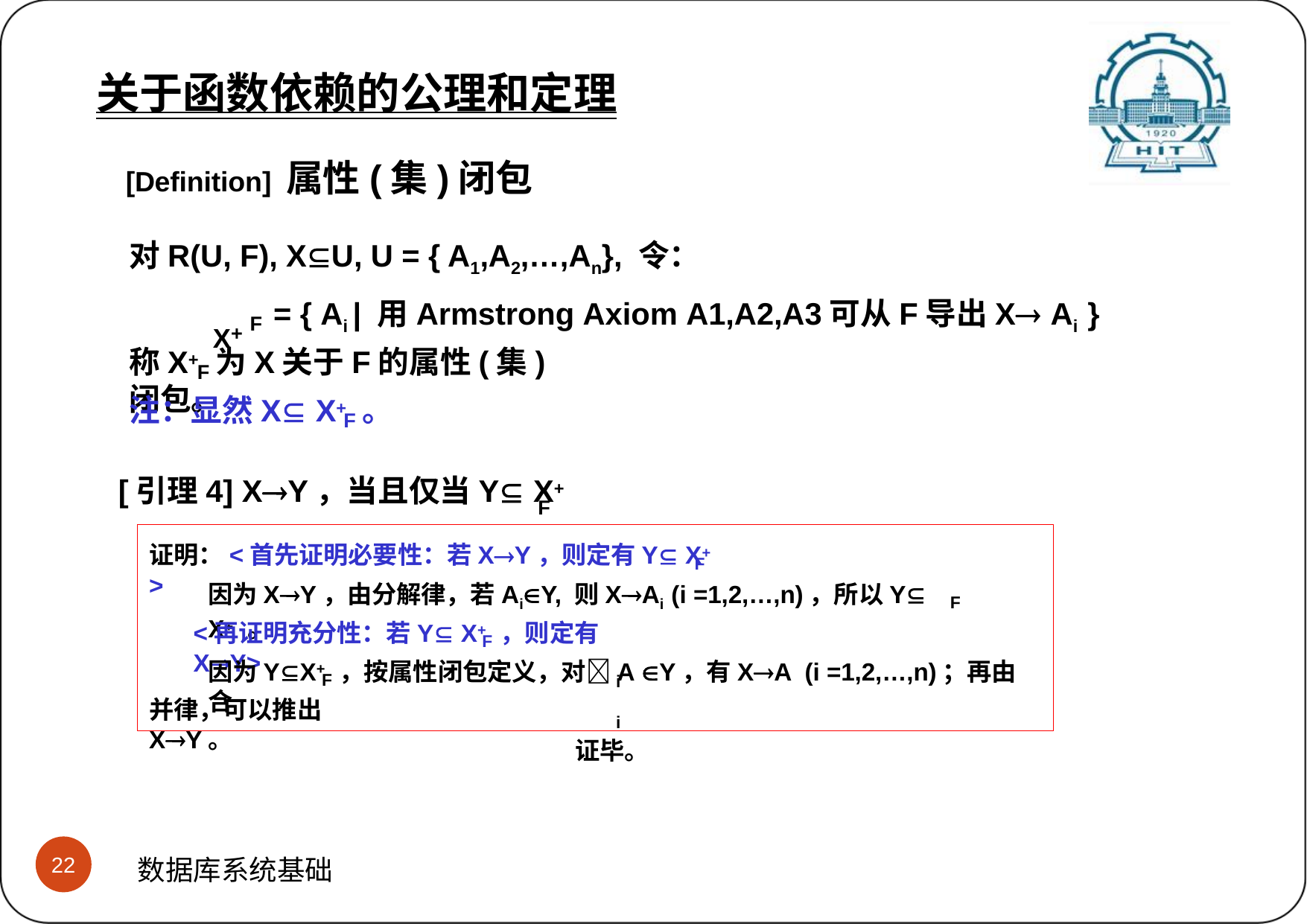

# 关于函数依赖的公理和定理
(4)属性闭包
关于函数依赖的公理和定理
[Definition] 属性(集)闭包
对R(U, F), X⊆U, U = { A1,A2,…,An}, 令：
X+
= { Ai | 用Armstrong Axiom A1,A2,A3可从F导出X→ Ai  }
F
称X+  为X关于F的属性(集)闭包。
F
注：显然X⊆ X+	。
F
[引理4] X→Y，当且仅当Y⊆ X+
F

证明：<首先证明必要性：若X→Y，则定有Y⊆ X+  >
F
因为X→Y，由分解律，若Ai∈Y, 则X→Ai (i =1,2,…,n)，所以Y⊆ X+  。
F
<再证明充分性：若Y⊆ X+  ，则定有X→Y>
F
因为Y⊆X+  ，按属性闭包定义，对∀A ∈Y，有X→A  (i =1,2,…,n)；再由合
F
并律，可以推出 X→Y。
i 	i
证毕。